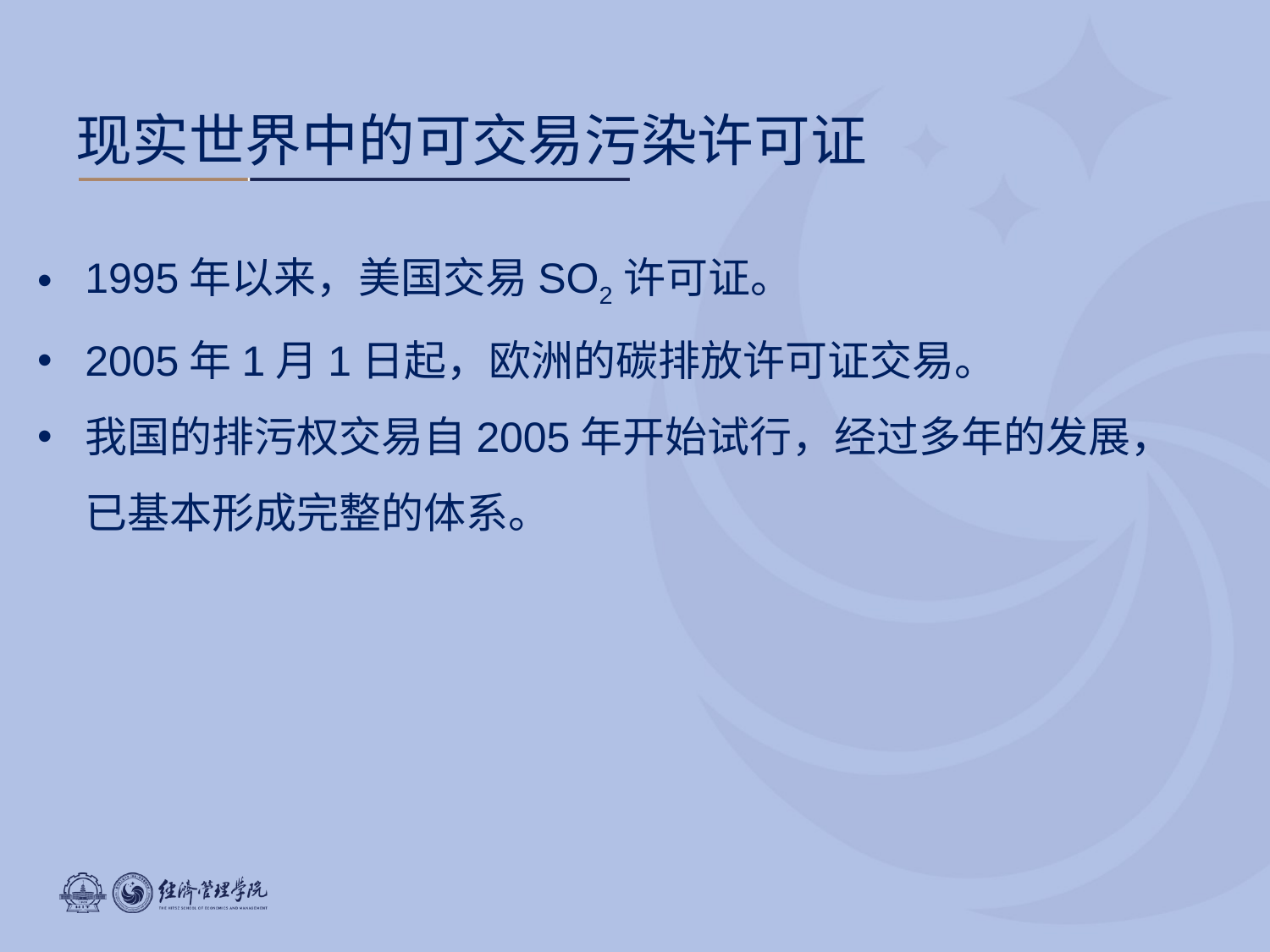

# 现实世界中的可交易污染许可证
1995年以来，美国交易SO2许可证。
2005年1月1日起，欧洲的碳排放许可证交易。
我国的排污权交易自2005年开始试行，经过多年的发展，已基本形成完整的体系。